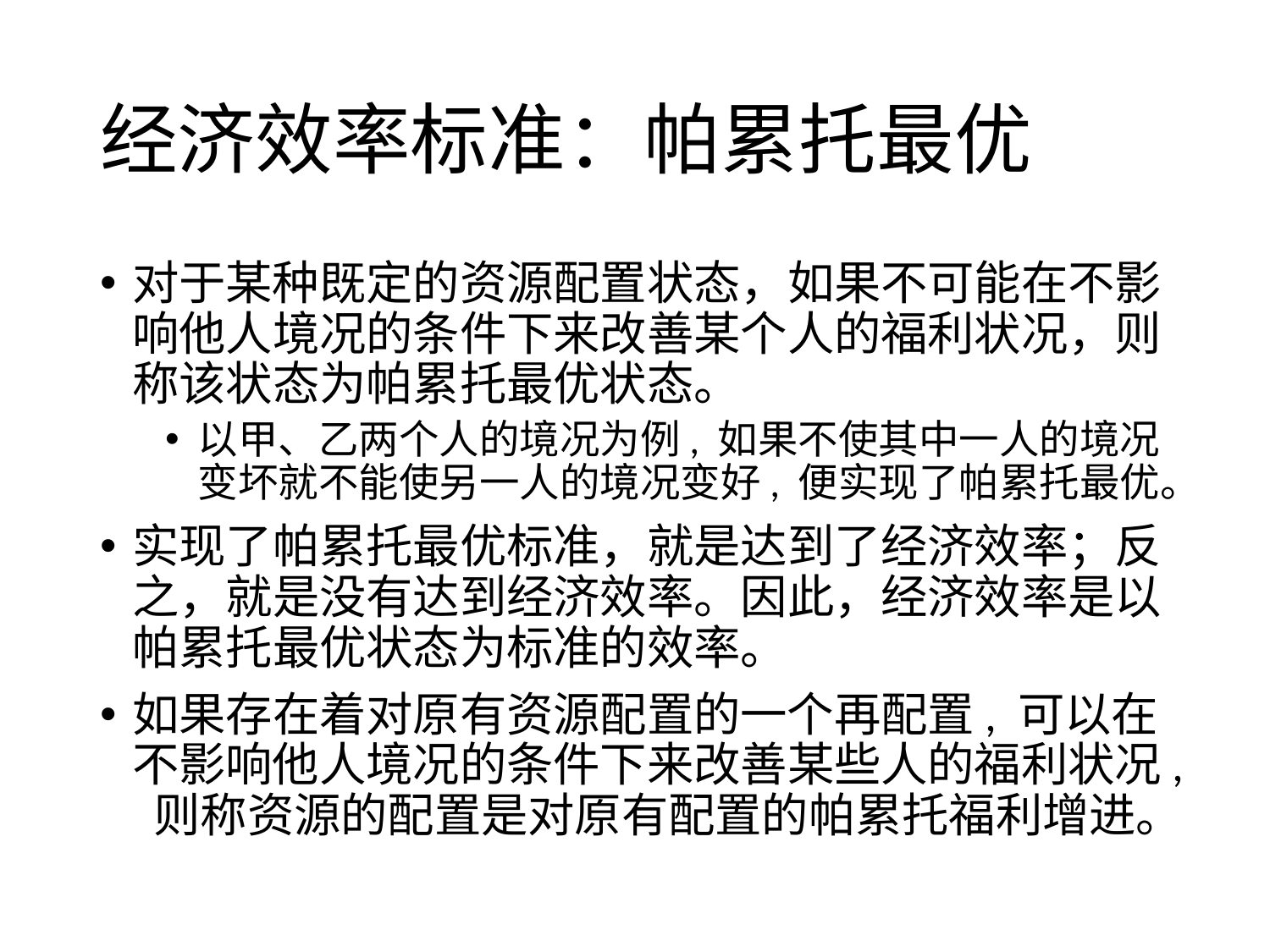

# 经济效率标准：帕累托最优
对于某种既定的资源配置状态，如果不可能在不影响他人境况的条件下来改善某个人的福利状况，则称该状态为帕累托最优状态。
以甲、乙两个人的境况为例, 如果不使其中一人的境况变坏就不能使另一人的境况变好, 便实现了帕累托最优。
实现了帕累托最优标准，就是达到了经济效率；反之，就是没有达到经济效率。因此，经济效率是以帕累托最优状态为标准的效率。
如果存在着对原有资源配置的一个再配置, 可以在不影响他人境况的条件下来改善某些人的福利状况, 则称资源的配置是对原有配置的帕累托福利增进。